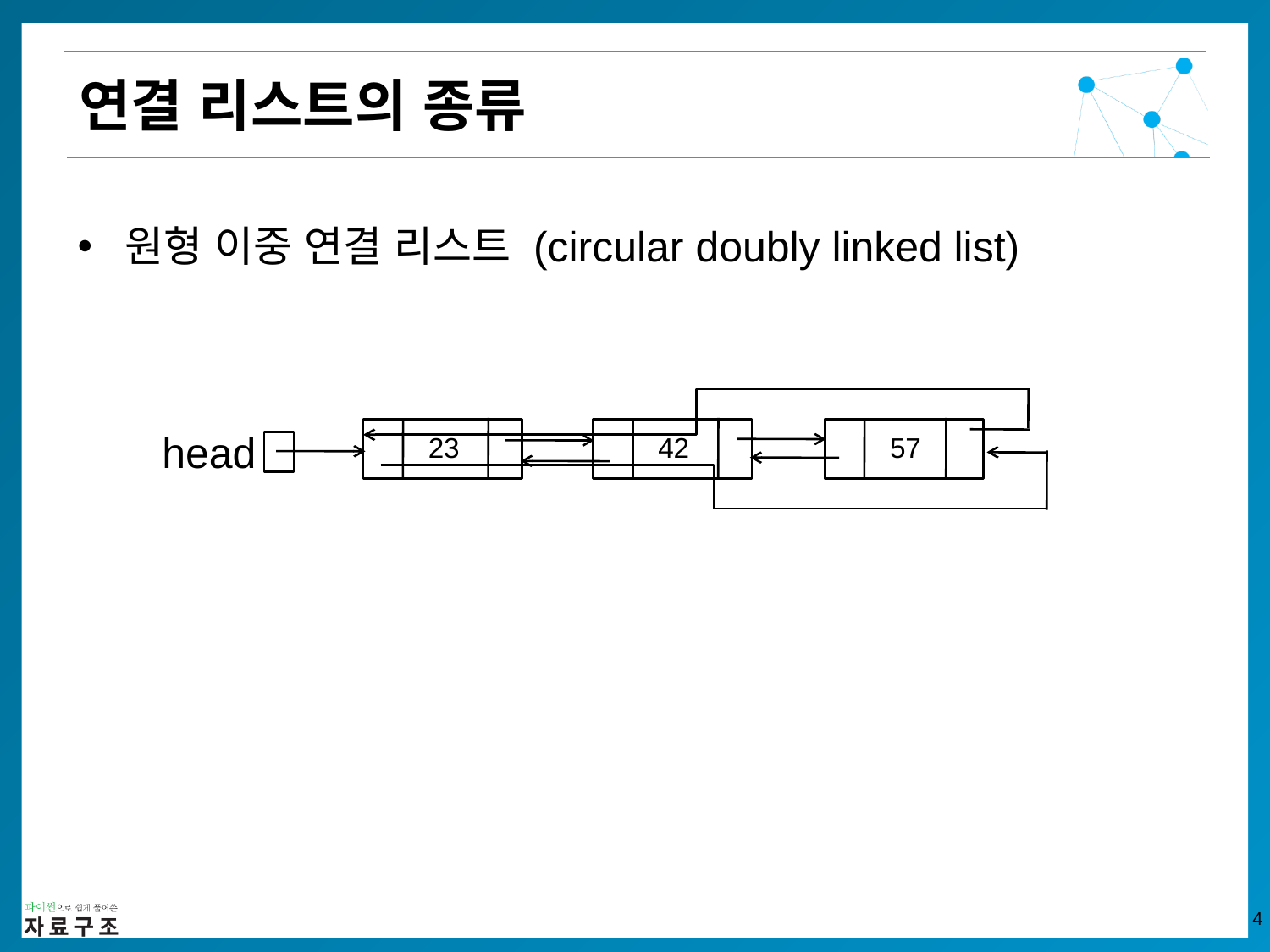

연결 리스트의 종류
원형 이중 연결 리스트 (circular doubly linked list)

   head
23
42
57